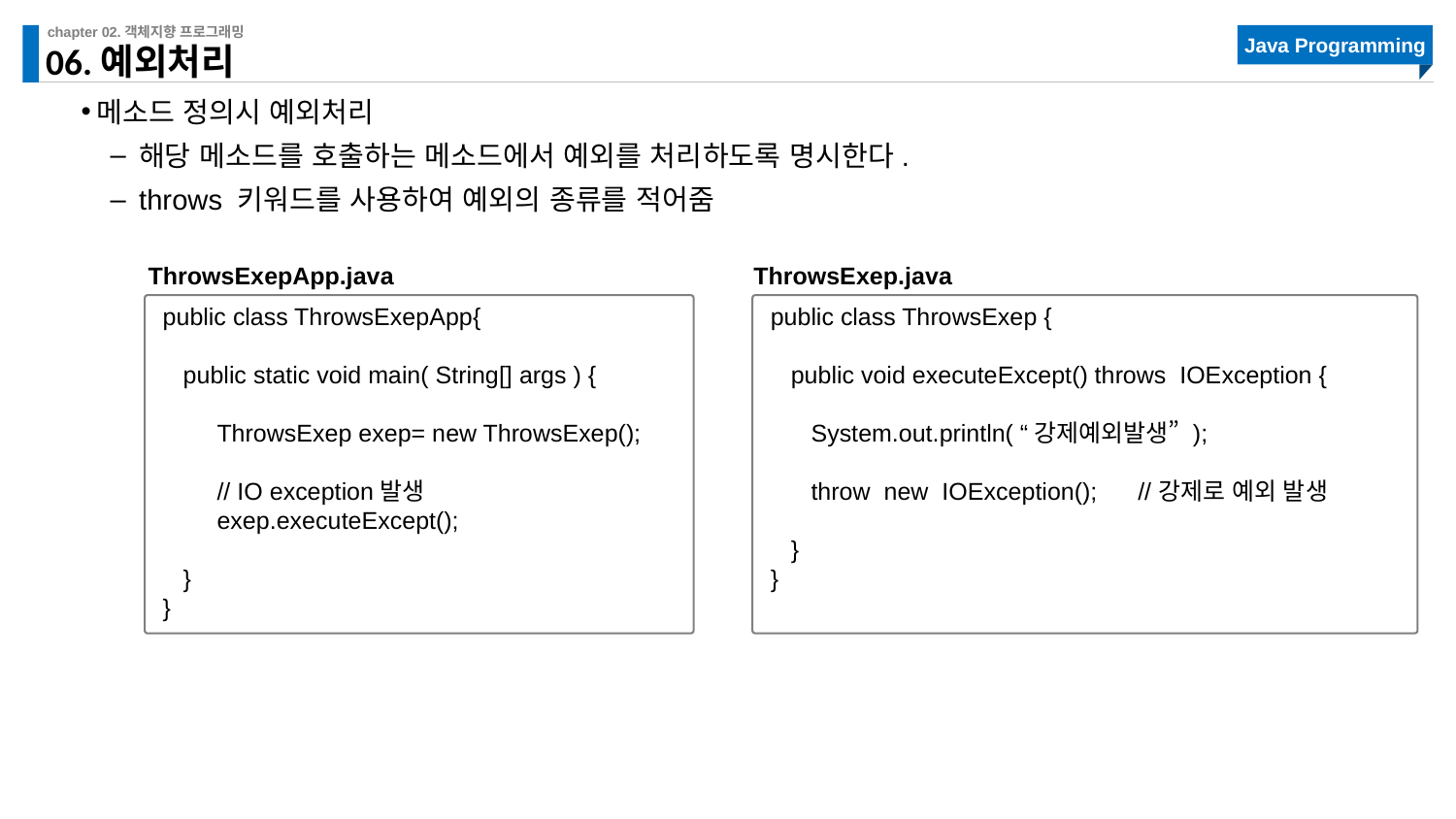

# 06.예외처리
메소드 정의시 예외처리
해당 메소드를 호출하는 메소드에서 예외를 처리하도록 명시한다.
throws 키워드를 사용하여 예외의 종류를 적어줌
ThrowsExepApp.java
ThrowsExep.java
public class ThrowsExepApp{

   public static void main( String[] args ) {

        ThrowsExep exep= new ThrowsExep();

        // IO exception발생
        exep.executeExcept();

   }
}
public class ThrowsExep {

   public void executeExcept() throws  IOException {

      System.out.println( “강제예외발생” );

      throw  new  IOException();      //강제로 예외 발생

   }
}